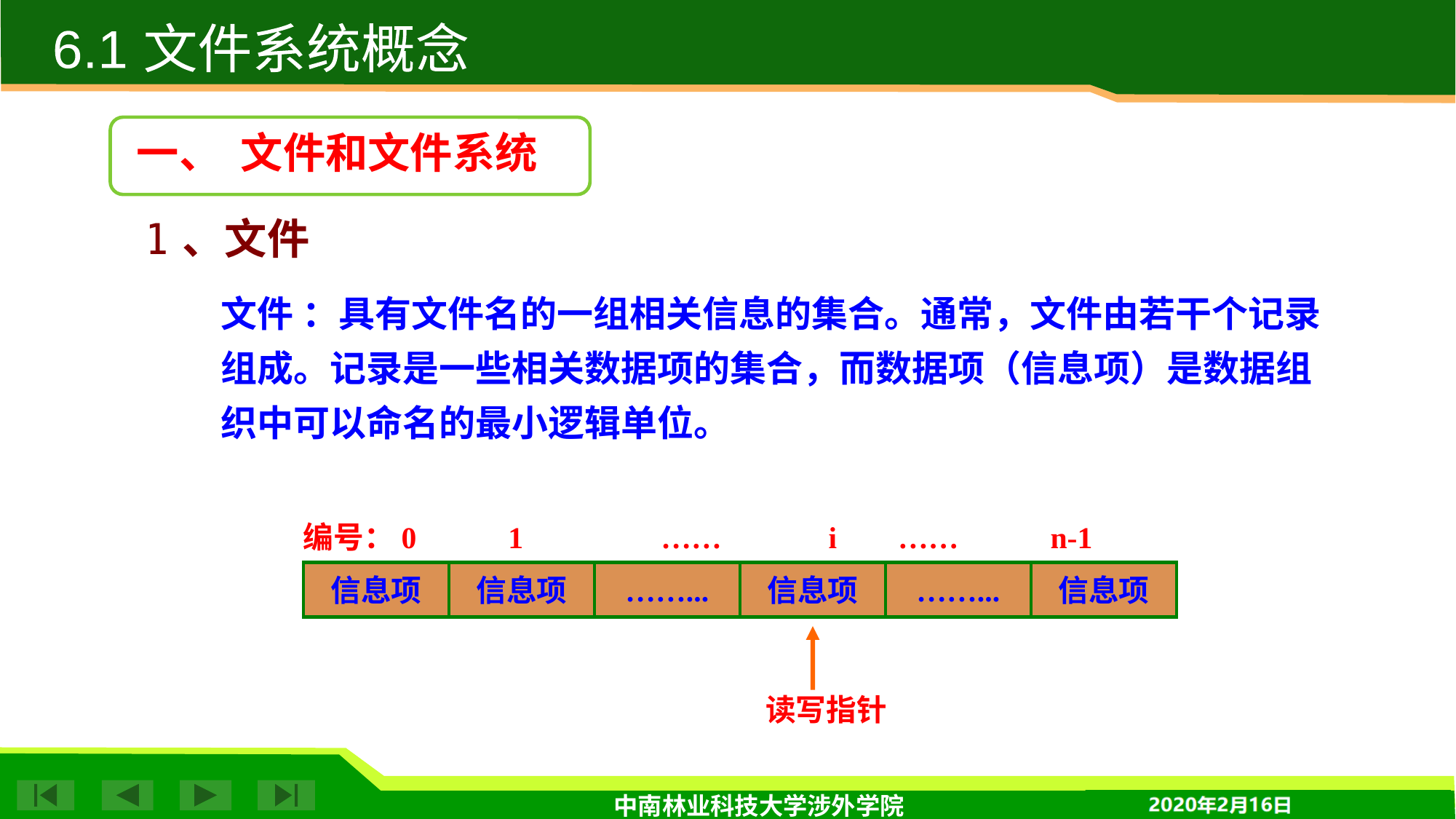

6.1 文件系统概念

一、  文件和文件系统
1、文件
    文件 ：具有文件名的一组相关信息的集合。通常，文件由若干个记录组成。记录是一些相关数据项的集合，而数据项（信息项）是数据组织中可以命名的最小逻辑单位。
编号：0            1                  ……              i        ……            n-1
信息项
信息项
……...
信息项
……...
信息项

读写指针